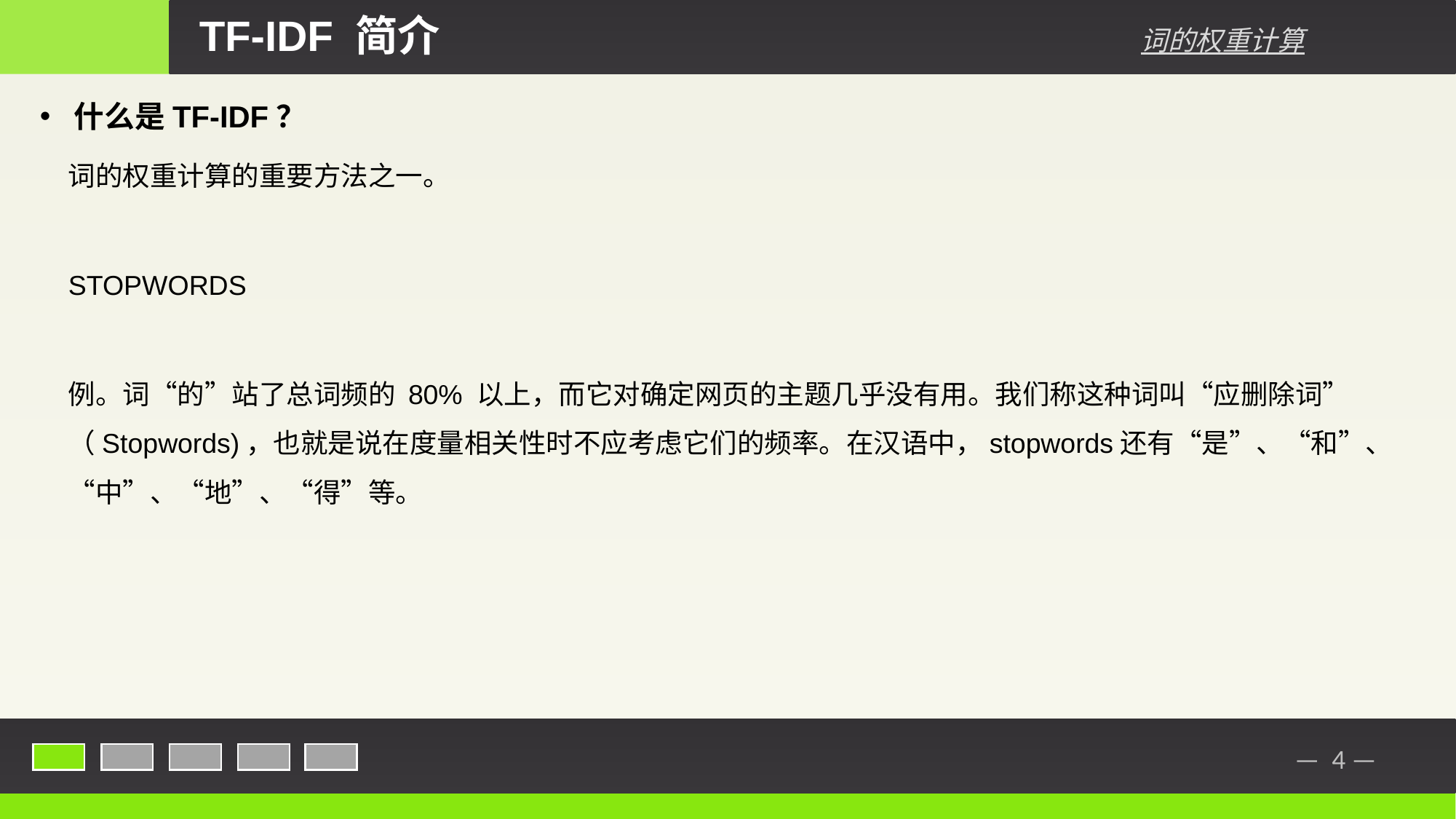

TF-IDF 简介
词的权重计算
什么是TF-IDF？
词的权重计算的重要方法之一。

STOPWORDS

例。词“的”站了总词频的 80% 以上，而它对确定网页的主题几乎没有用。我们称这种词叫“应删除词”（Stopwords)，也就是说在度量相关性时不应考虑它们的频率。在汉语中，stopwords还有“是”、“和”、“中”、“地”、“得”等。